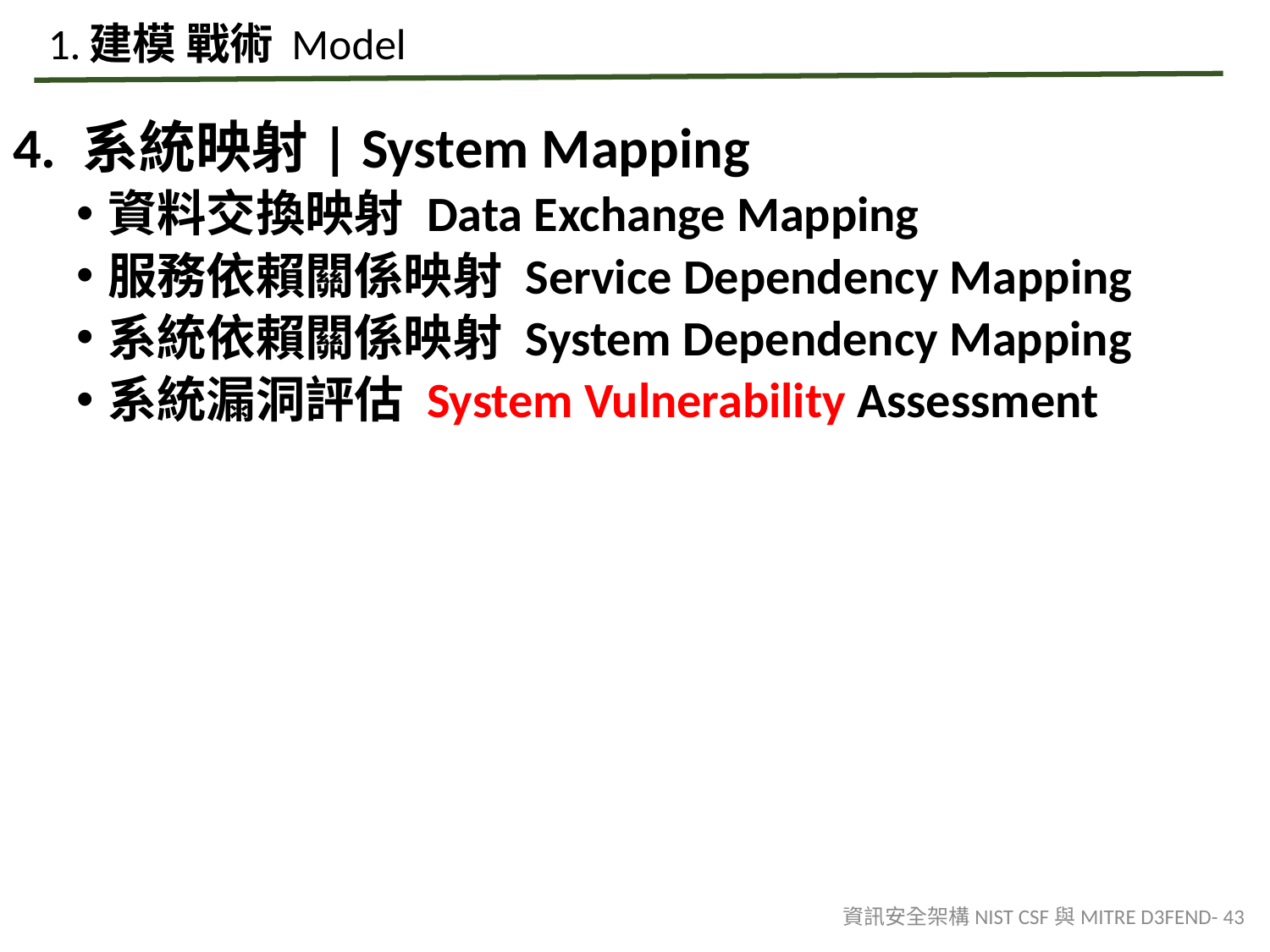

# 1.建模 戰術 Model
4. 系統映射| System Mapping
資料交換映射 Data Exchange Mapping
服務依賴關係映射 Service Dependency Mapping
系統依賴關係映射 System Dependency Mapping
系統漏洞評估 System Vulnerability Assessment
資訊安全架構NIST CSF與MITRE D3FEND- 43